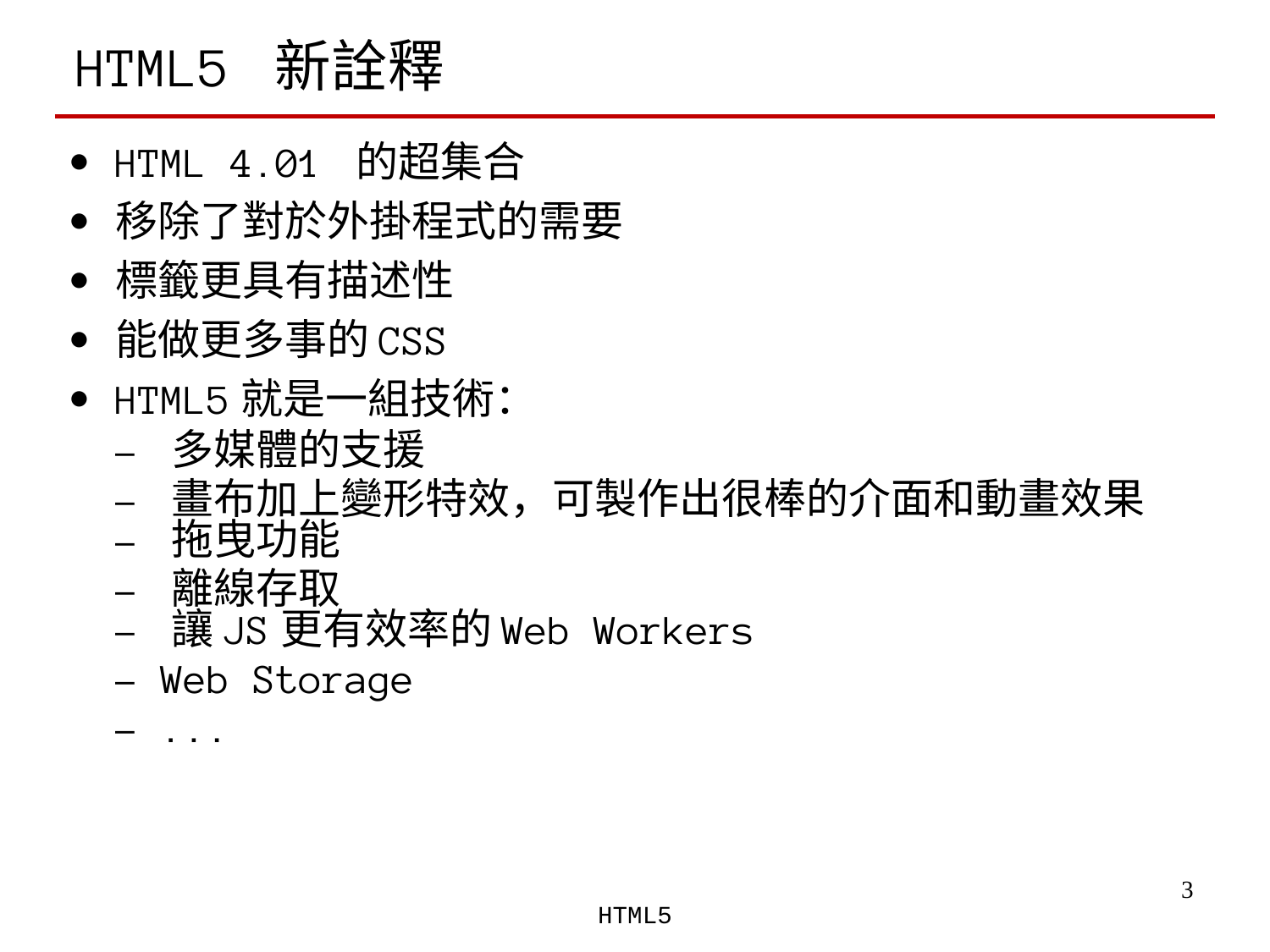

# HTML5 新詮釋
HTML 4.01 的超集合
移除了對於外掛程式的需要
標籤更具有描述性
能做更多事的CSS
HTML5就是一組技術：
- 多媒體的支援
	- 畫布加上變形特效，可製作出很棒的介面和動畫效果
- 拖曳功能
	- 離線存取
- 讓JS更有效率的Web Workers
	- Web Storage
	- ...

3
HTML5